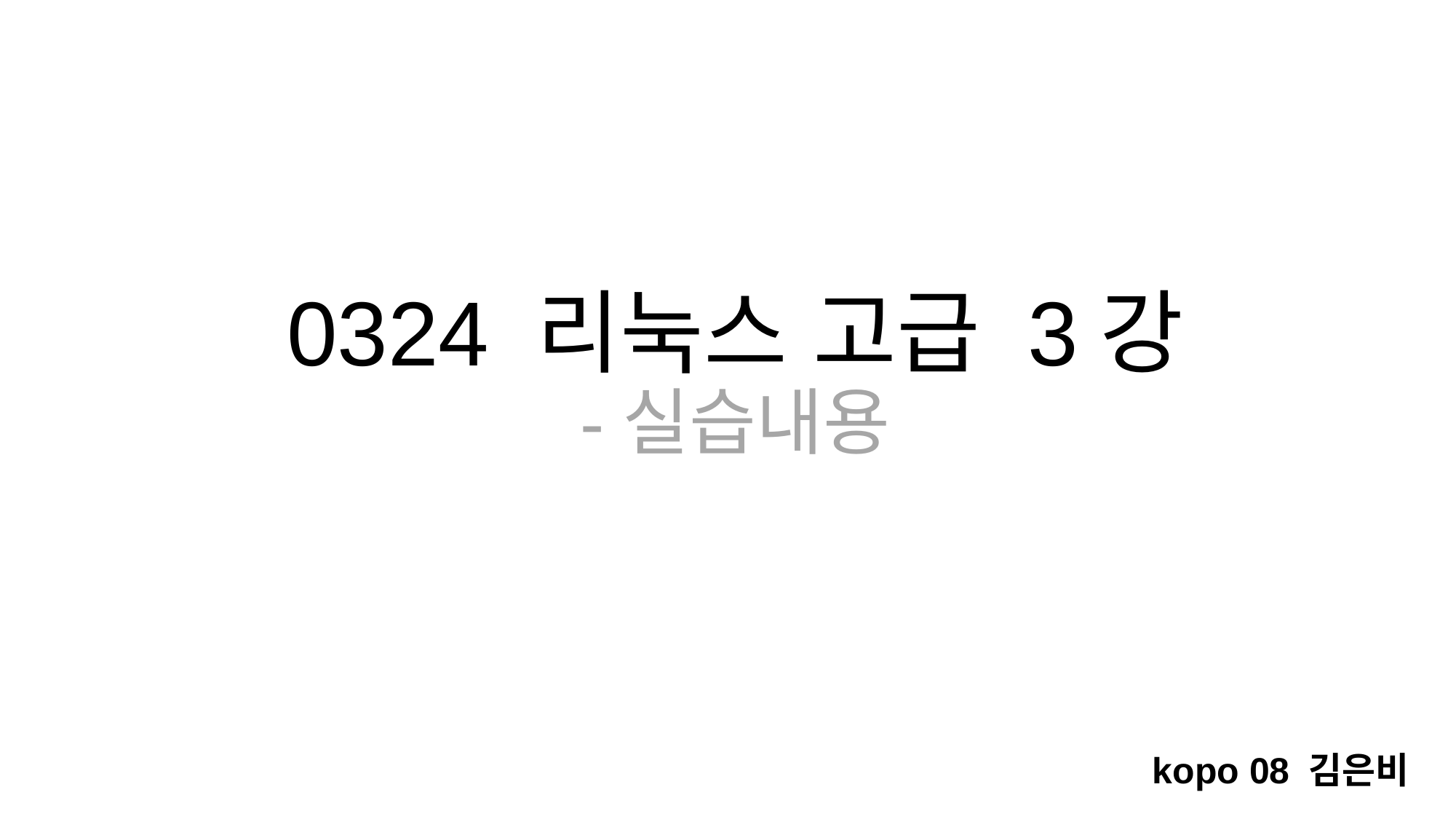

# 0324 리눅스 고급 3강 -실습내용
kopo 08 김은비